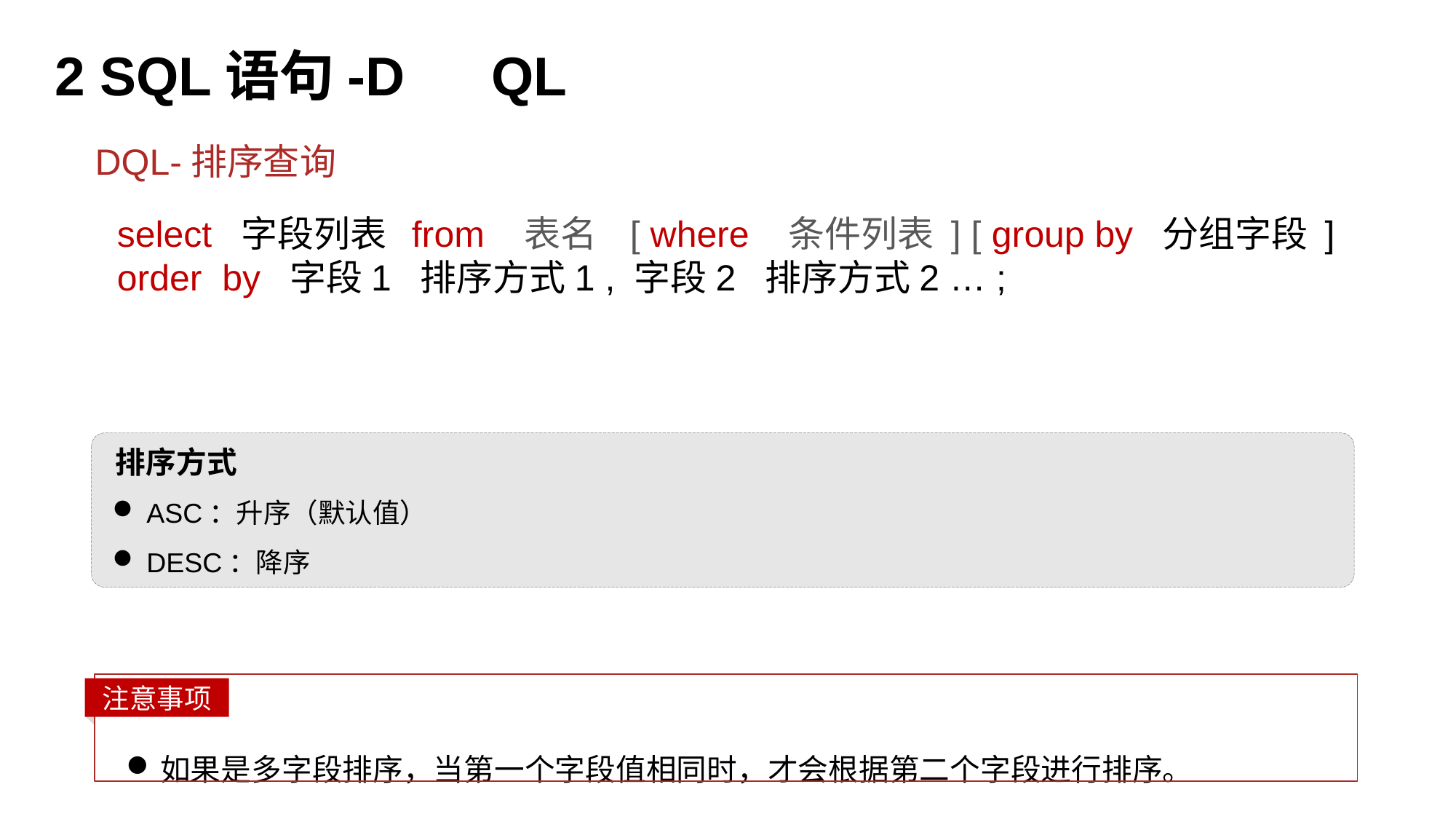

2 SQL语句-D	QL
DQL-排序查询
select  字段列表  from   表名   [ where   条件列表 ] [ group by  分组字段 ] order  by  字段1  排序方式1 , 字段2  排序方式2 … ;

ASC：升序（默认值）
DESC：降序
排序方式

注意事项

如果是多字段排序，当第一个字段值相同时，才会根据第二个字段进行排序。